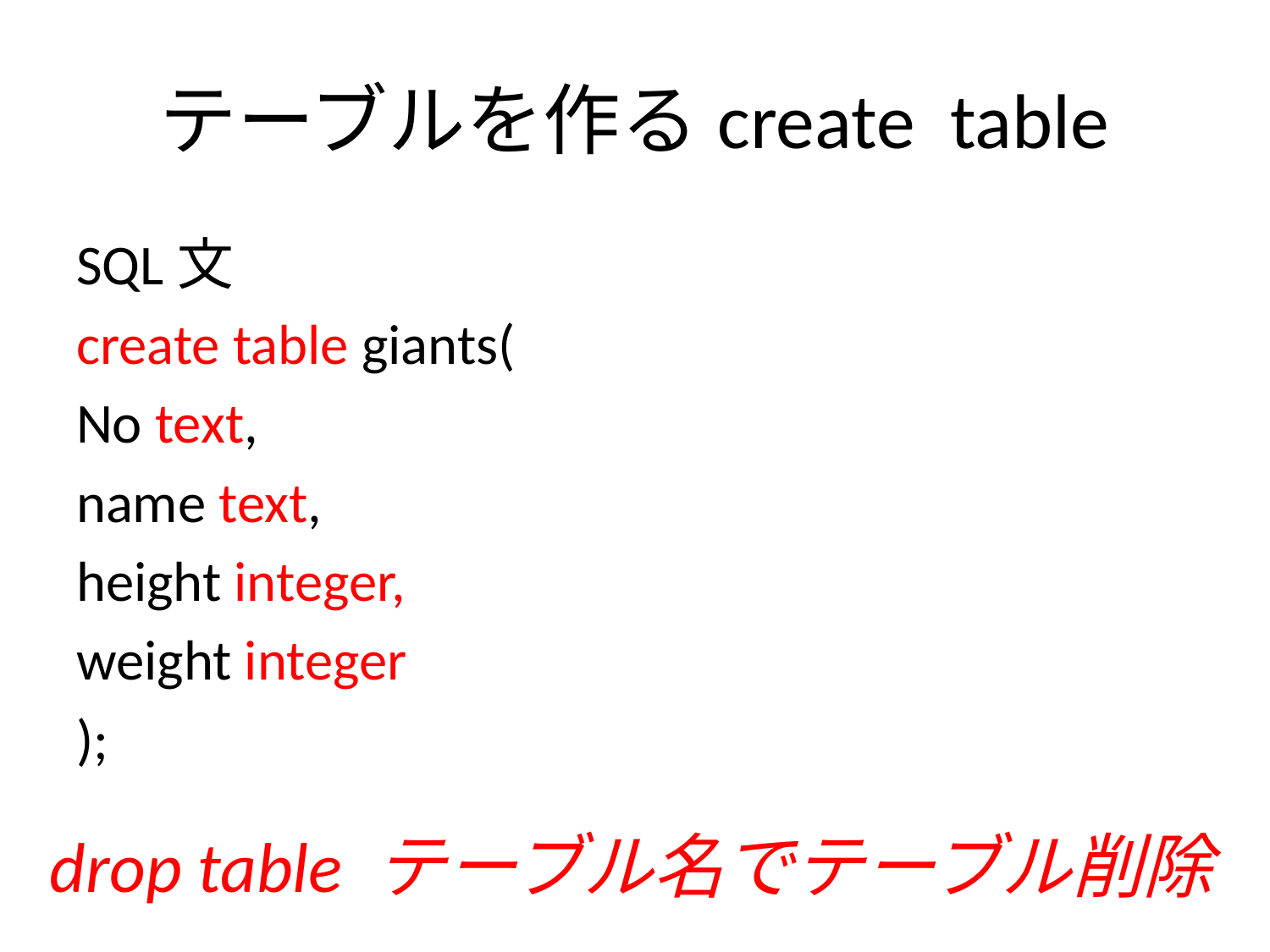

# テーブルを作るcreate  table
SQL文
create table giants(
No text,
name text,
height integer,
weight integer
);
drop table テーブル名でテーブル削除